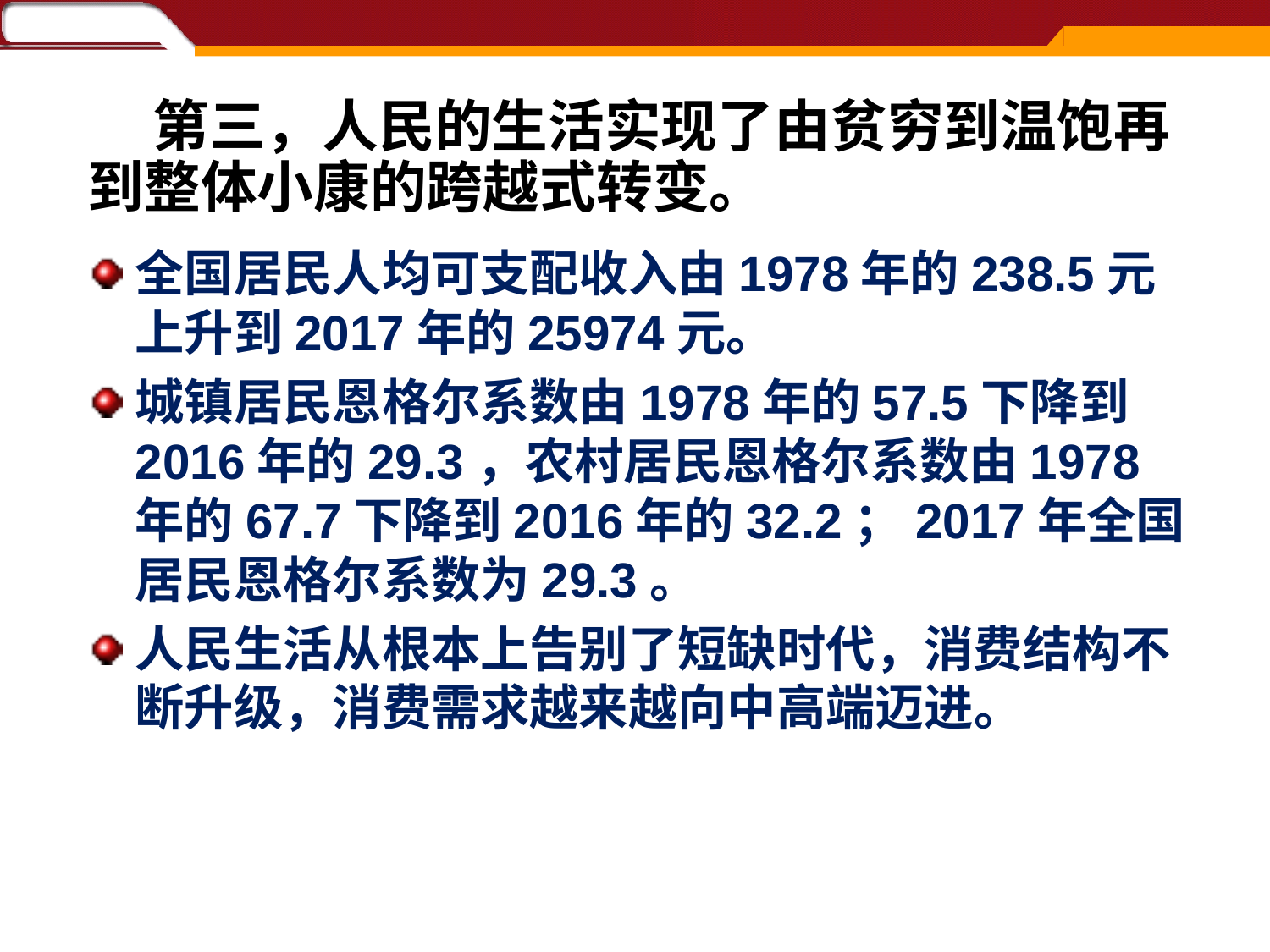

# 第三，人民的生活实现了由贫穷到温饱再到整体小康的跨越式转变。
全国居民人均可支配收入由1978年的238.5元上升到2017年的25974元。
城镇居民恩格尔系数由1978年的57.5下降到2016年的29.3，农村居民恩格尔系数由1978年的67.7下降到2016年的32.2；2017年全国居民恩格尔系数为29.3。
人民生活从根本上告别了短缺时代，消费结构不断升级，消费需求越来越向中高端迈进。